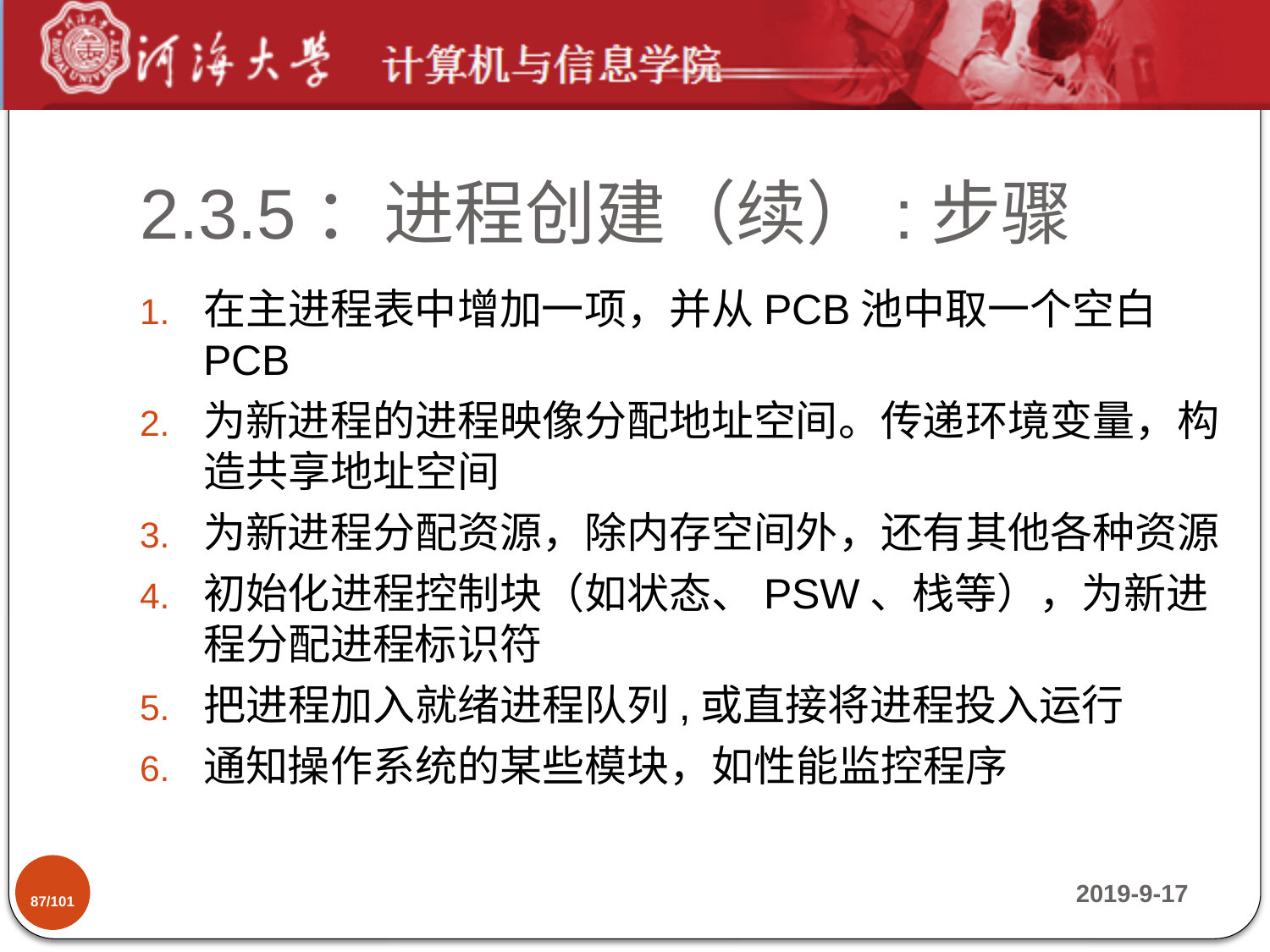

# 2.3.5：进程创建（续）:步骤
在主进程表中增加一项，并从PCB池中取一个空白PCB
为新进程的进程映像分配地址空间。传递环境变量，构造共享地址空间
为新进程分配资源，除内存空间外，还有其他各种资源
初始化进程控制块（如状态、PSW、栈等），为新进程分配进程标识符
把进程加入就绪进程队列,或直接将进程投入运行
通知操作系统的某些模块，如性能监控程序
87/101
2019-9-17